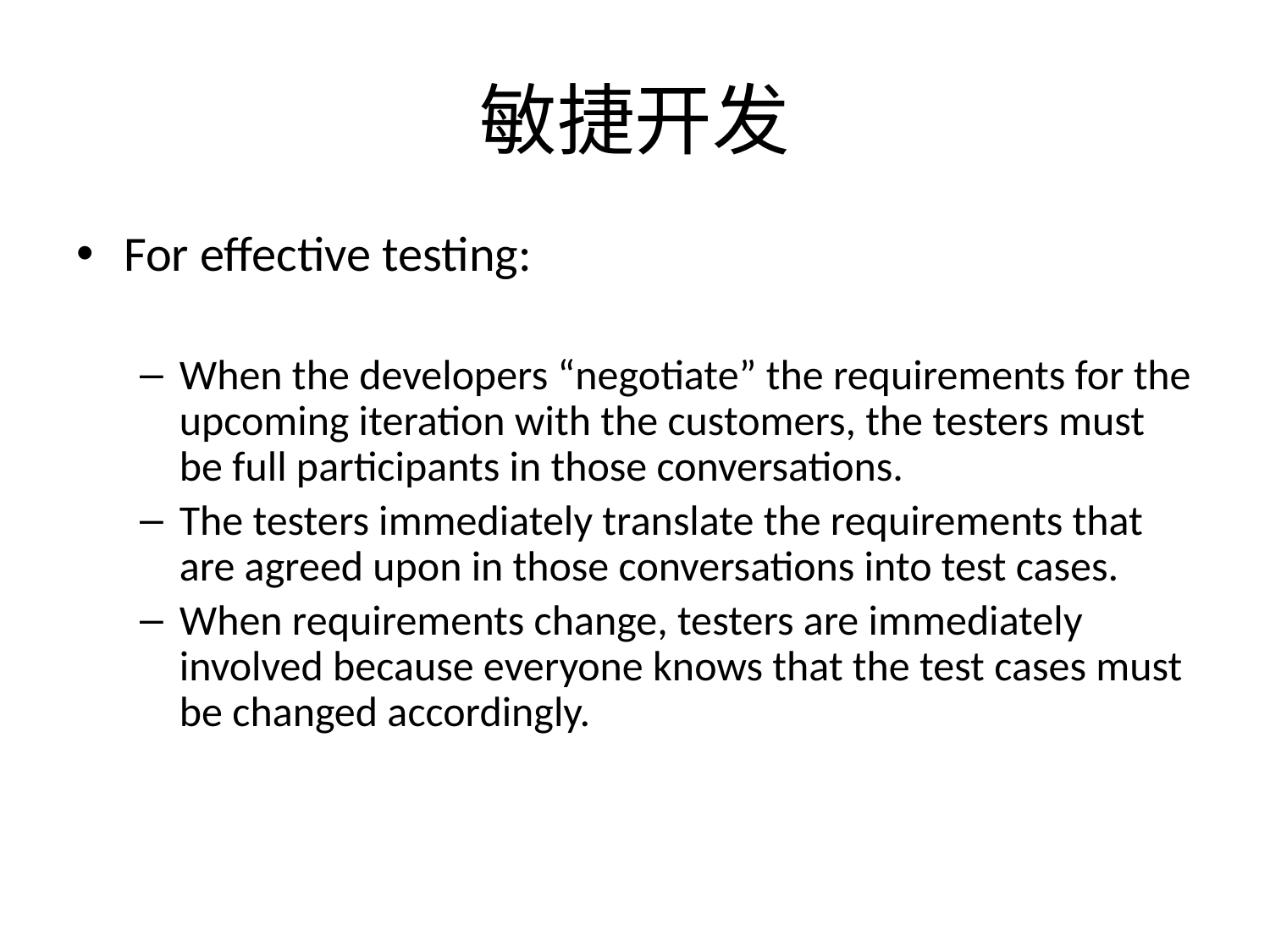

# 敏捷开发
For effective testing:

When the developers “negotiate” the requirements for the upcoming iteration with the customers, the testers must be full participants in those conversations.
The testers immediately translate the requirements that are agreed upon in those conversations into test cases.
When requirements change, testers are immediately involved because everyone knows that the test cases must be changed accordingly.